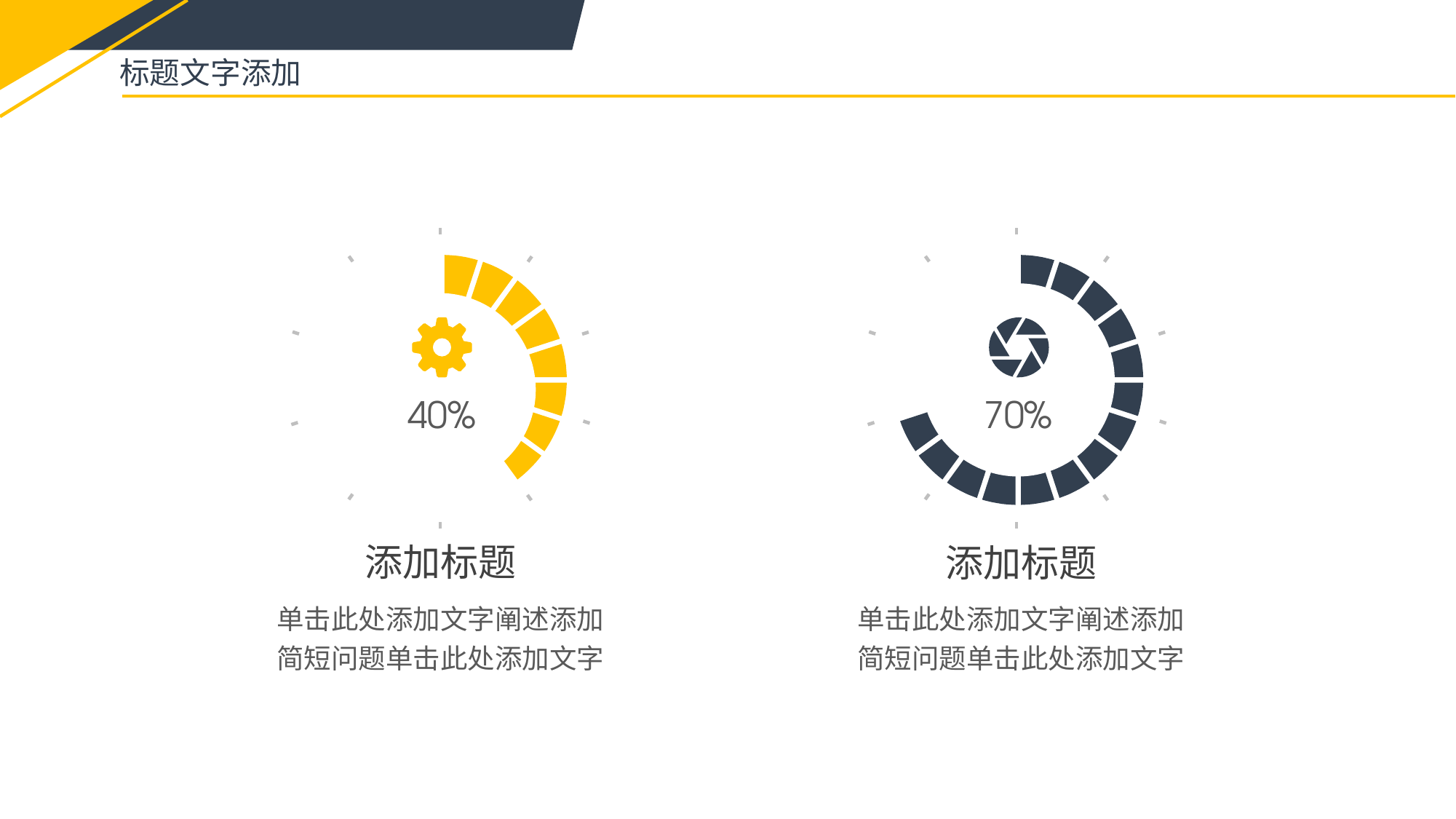

标题文字添加

40%

70%
添加标题
单击此处添加文字阐述添加简短问题单击此处添加文字
添加标题
单击此处添加文字阐述添加简短问题单击此处添加文字